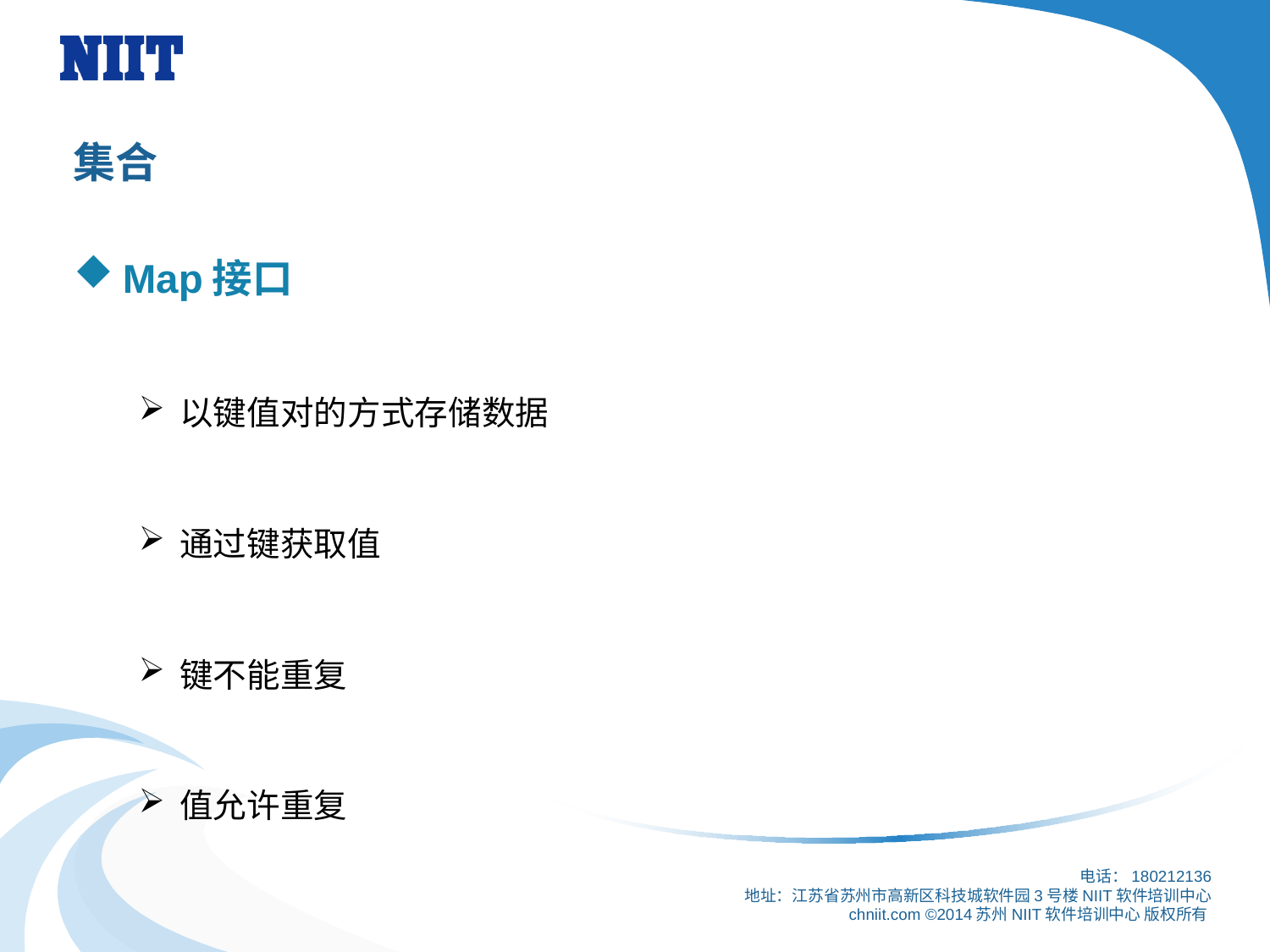

# 集合
Map接口

以键值对的方式存储数据

通过键获取值

键不能重复

值允许重复